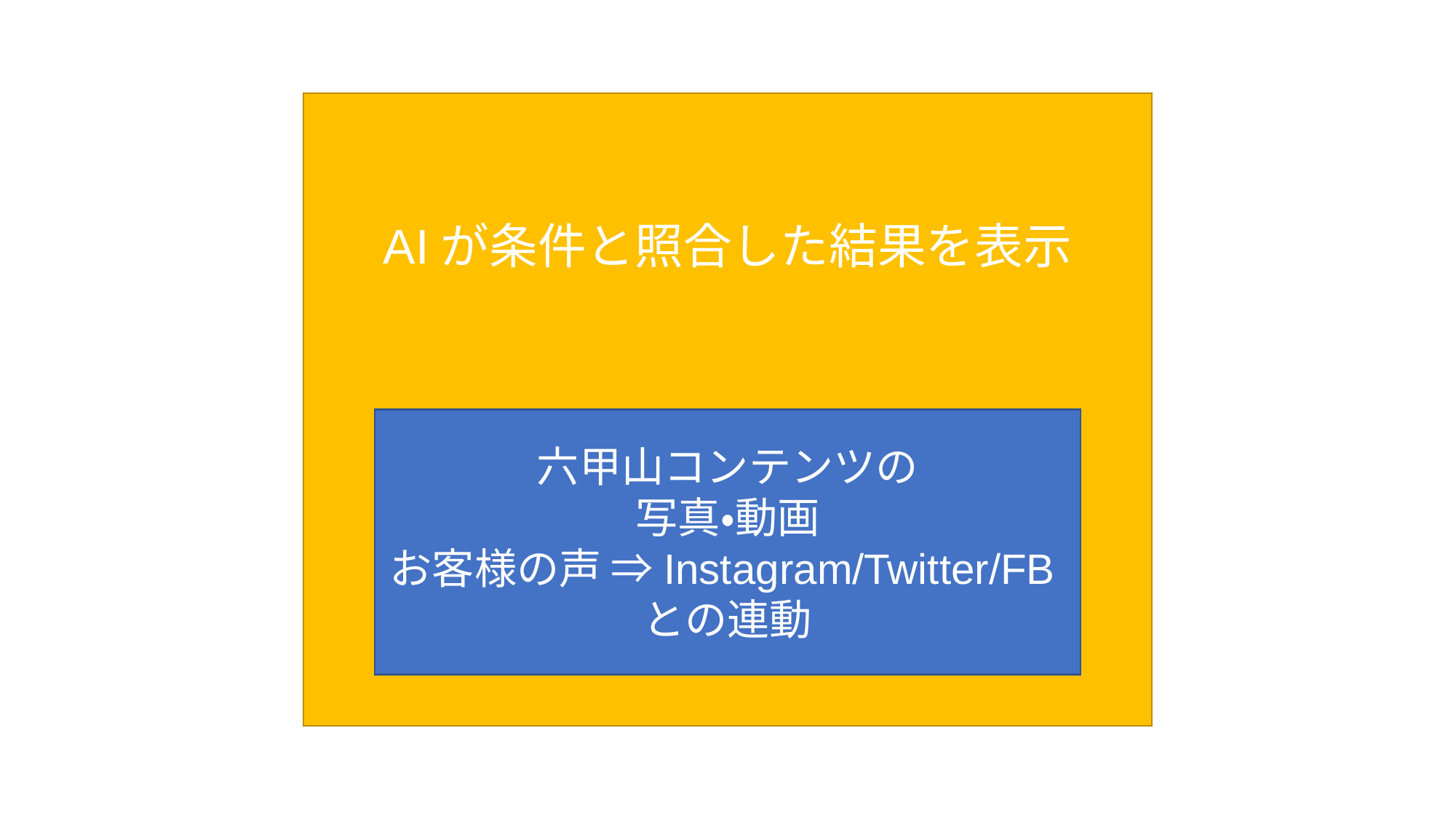

AIが条件と照合した結果を表示
六甲山コンテンツの
写真・動画
お客様の声 ⇒Instagram/Twitter/FBとの連動